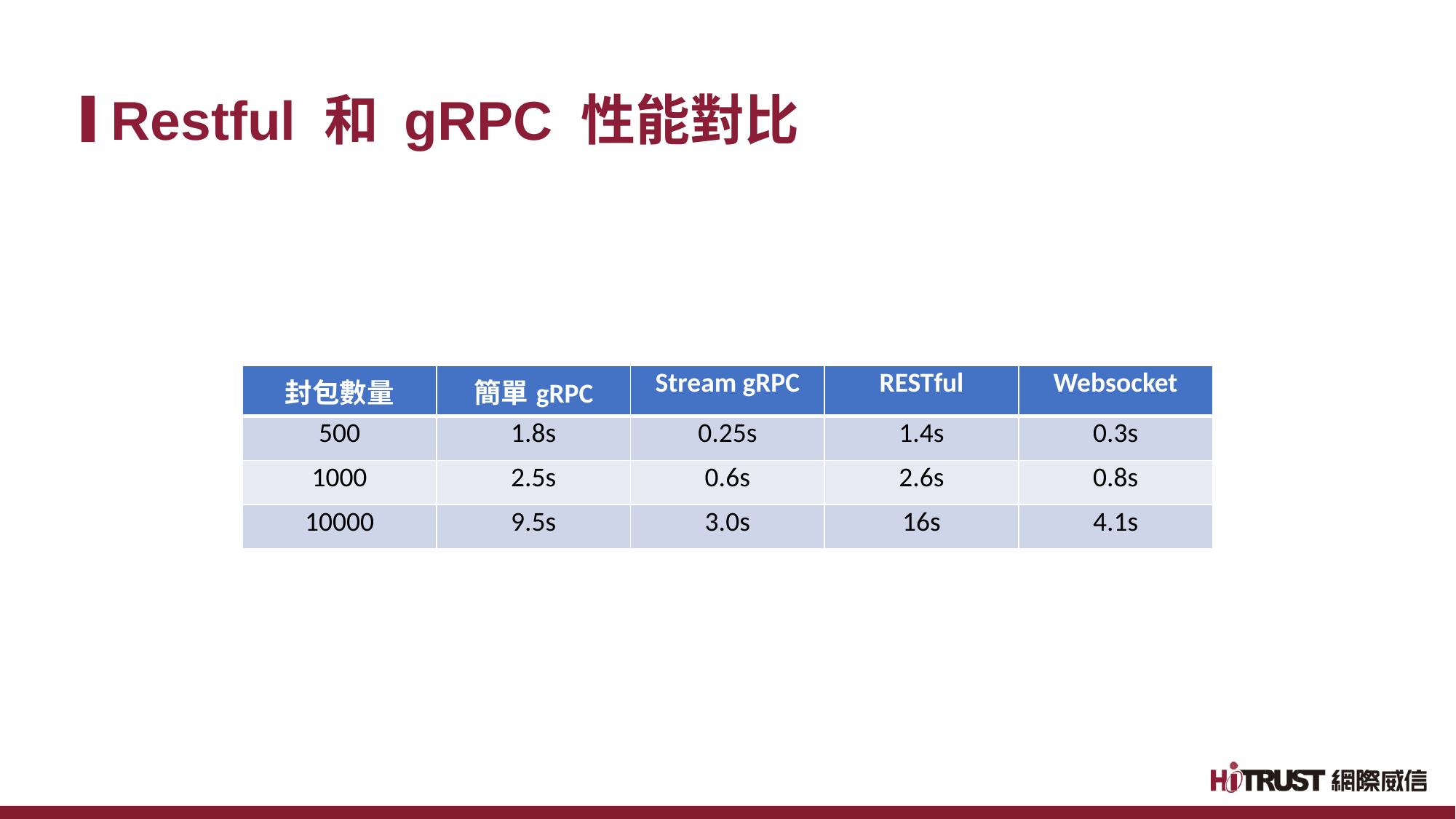

# Restful 和 gRPC 性能對比

| 封包數量 | 簡單gRPC | Stream gRPC | RESTful | Websocket |
| --- | --- | --- | --- | --- |
| 500 | 1.8s | 0.25s | 1.4s | 0.3s |
| 1000 | 2.5s | 0.6s | 2.6s | 0.8s |
| 10000 | 9.5s | 3.0s | 16s | 4.1s |